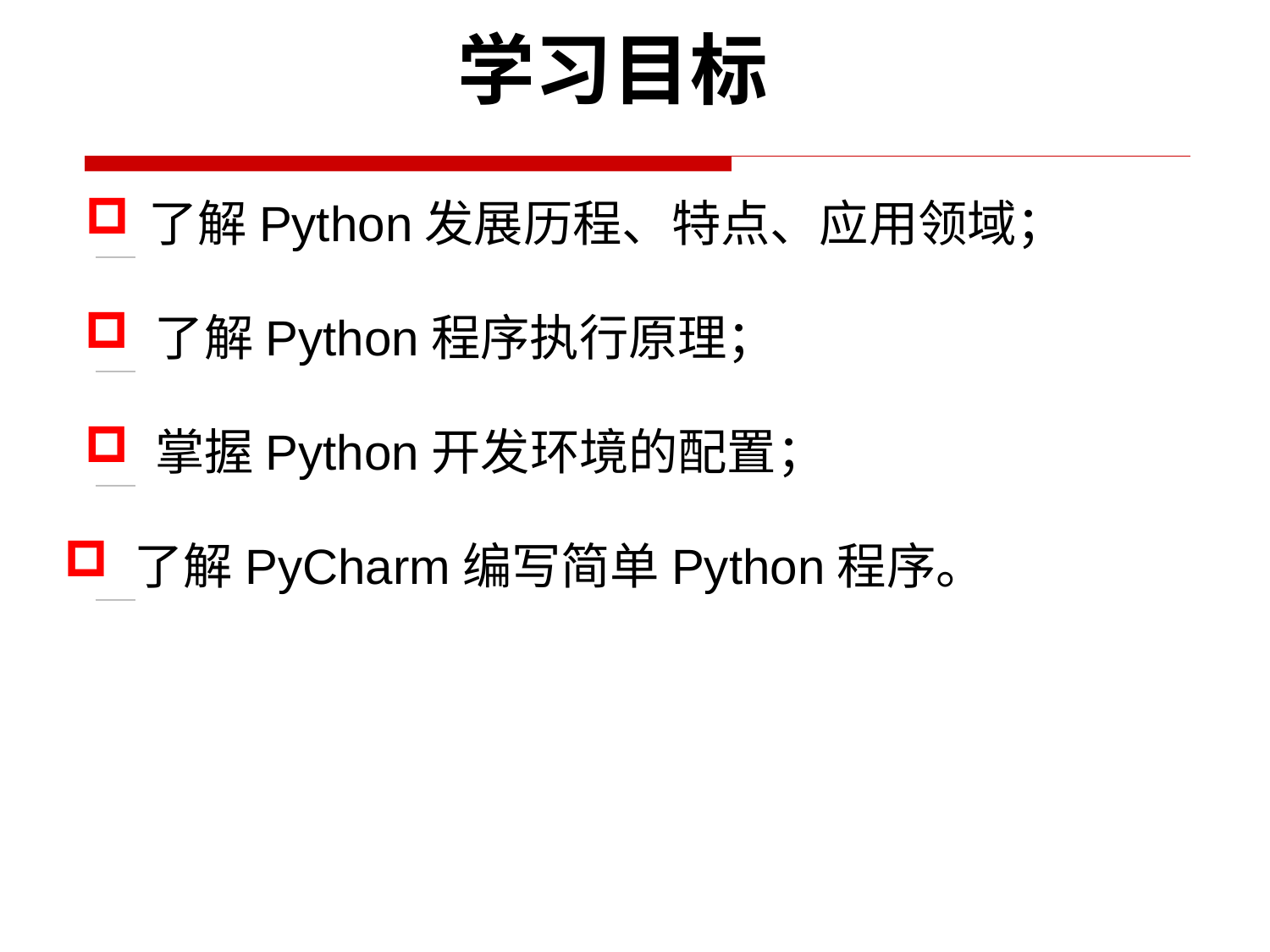

学习目标
了解Python发展历程、特点、应用领域；

 了解Python程序执行原理；

 掌握Python开发环境的配置；

 了解PyCharm编写简单Python程序。